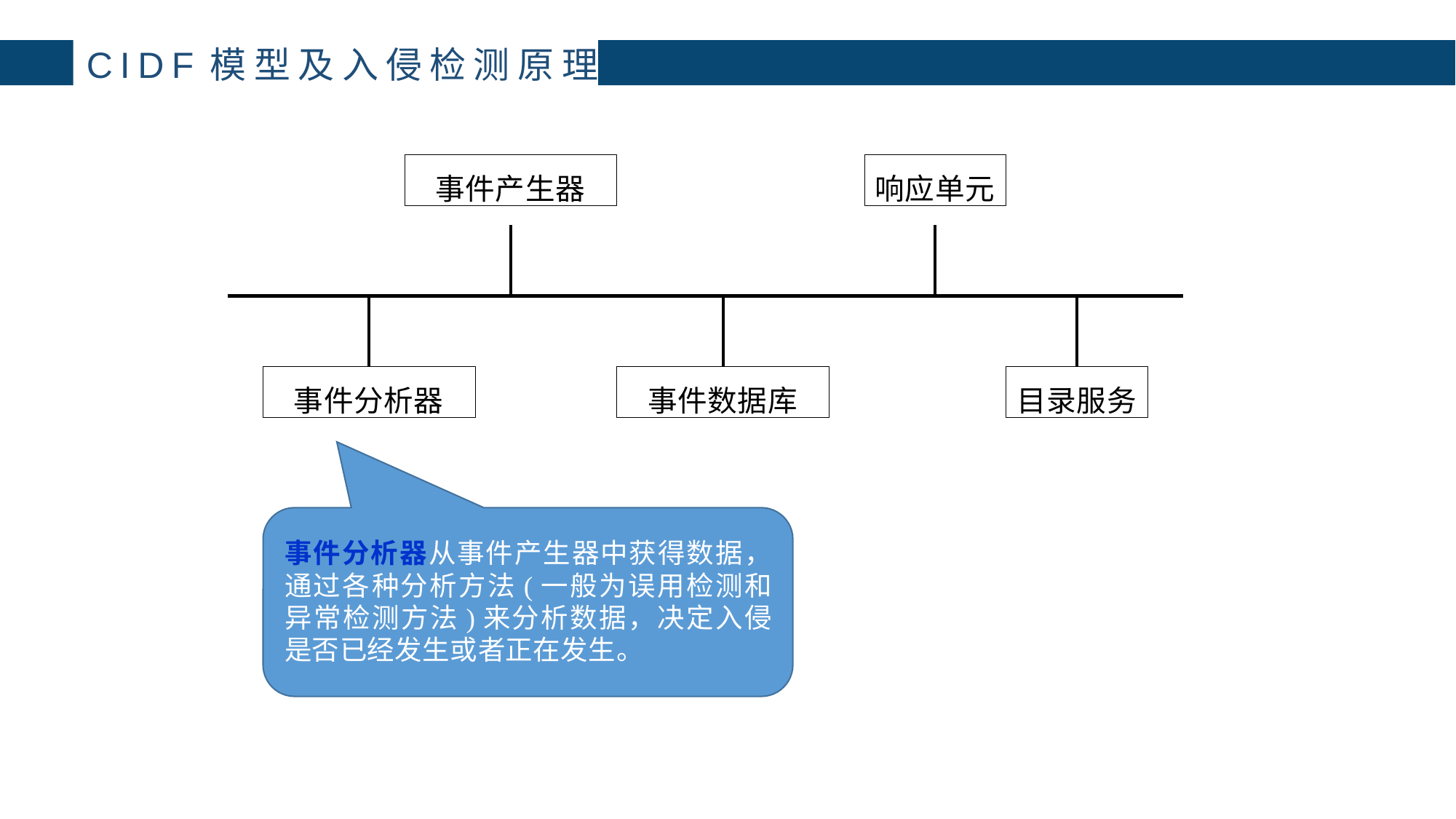

# CIDF模型及入侵检测原理
事件产生器
响应单元

事件分析器
事件数据库
目录服务
事件分析器从事件产生器中获得数据，通过各种分析方法(一般为误用检测和异常检测方法)来分析数据，决定入侵是否已经发生或者正在发生。